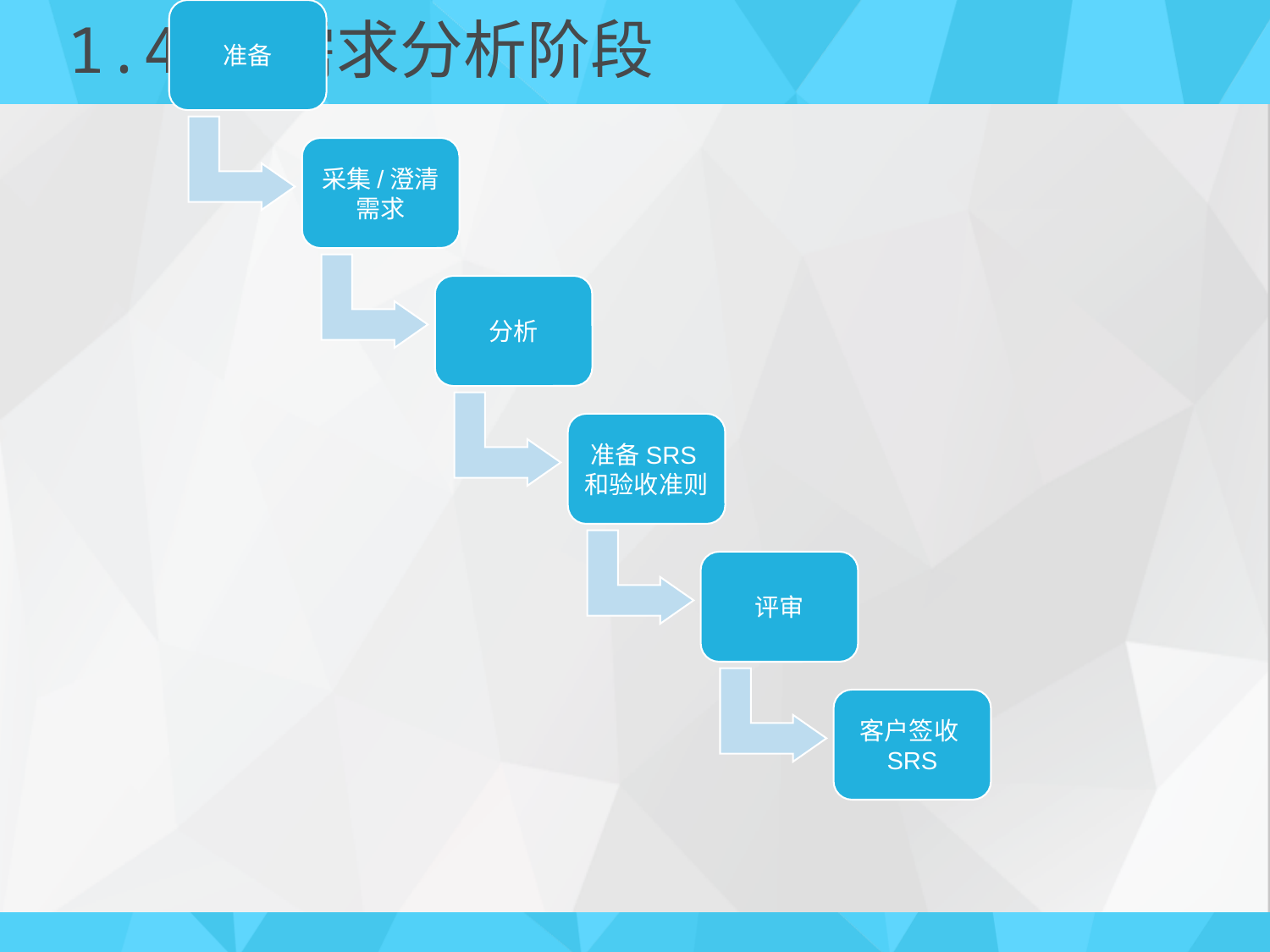

# 1.4.2需求分析阶段
准备

采集/澄清需求

分析

准备SRS和验收准则

评审

客户签收SRS